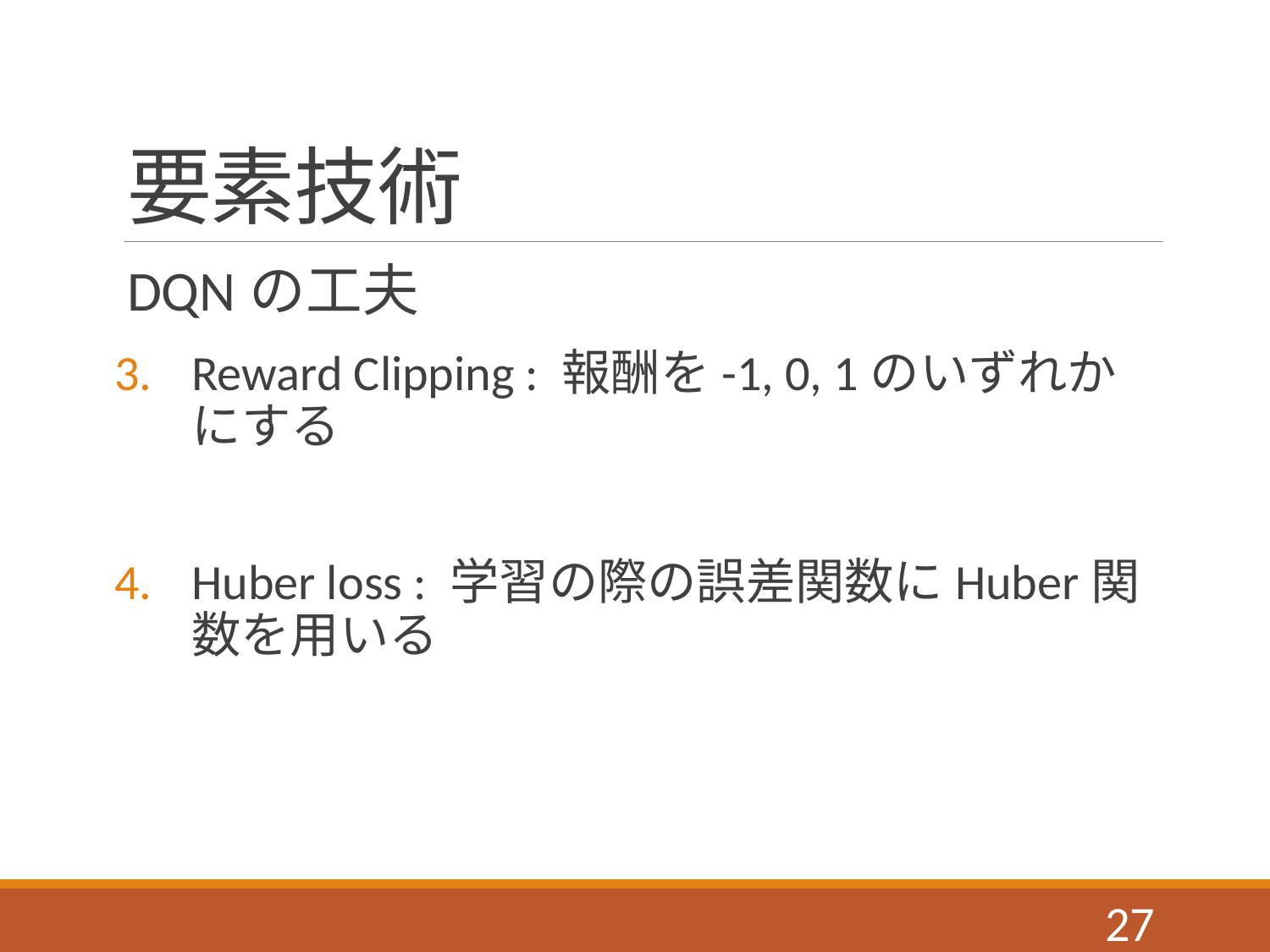

# 要素技術
DQNの工夫
Reward Clipping : 報酬を-1, 0, 1のいずれかにする

Huber loss : 学習の際の誤差関数にHuber関数を用いる
27